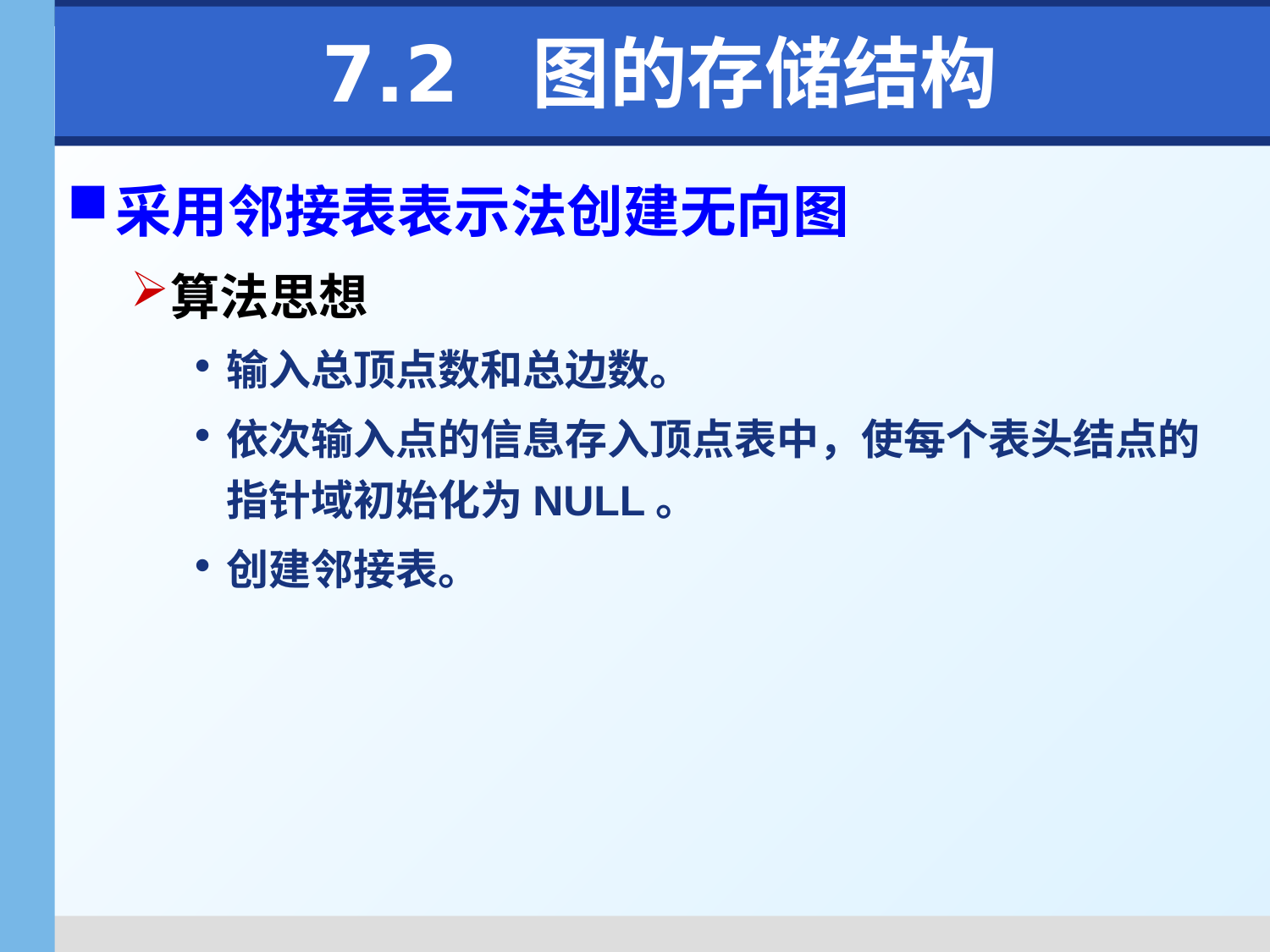

# 7.2  图的存储结构
采用邻接表表示法创建无向图
算法思想
输入总顶点数和总边数。
依次输入点的信息存入顶点表中，使每个表头结点的指针域初始化为NULL。
创建邻接表。